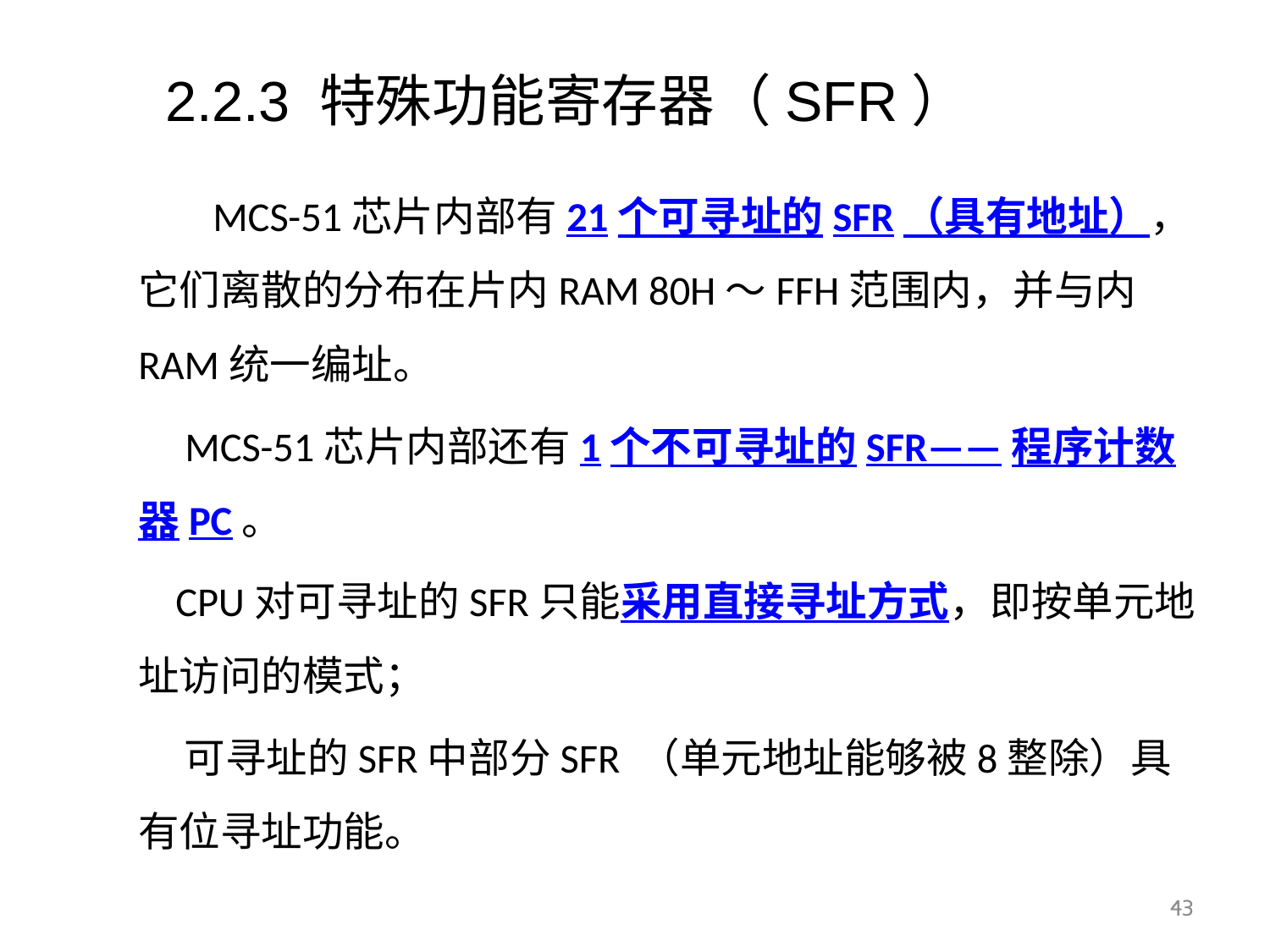

# 2.2.3 特殊功能寄存器（SFR）
        MCS-51芯片内部有21个可寻址的SFR（具有地址），它们离散的分布在片内RAM 80H～FFH范围内，并与内RAM统一编址。
	     MCS-51芯片内部还有1个不可寻址的SFR——程序计数器PC。
	    CPU对可寻址的SFR只能采用直接寻址方式，即按单元地址访问的模式；
	    可寻址的SFR中部分SFR （单元地址能够被8整除）具有位寻址功能。

43